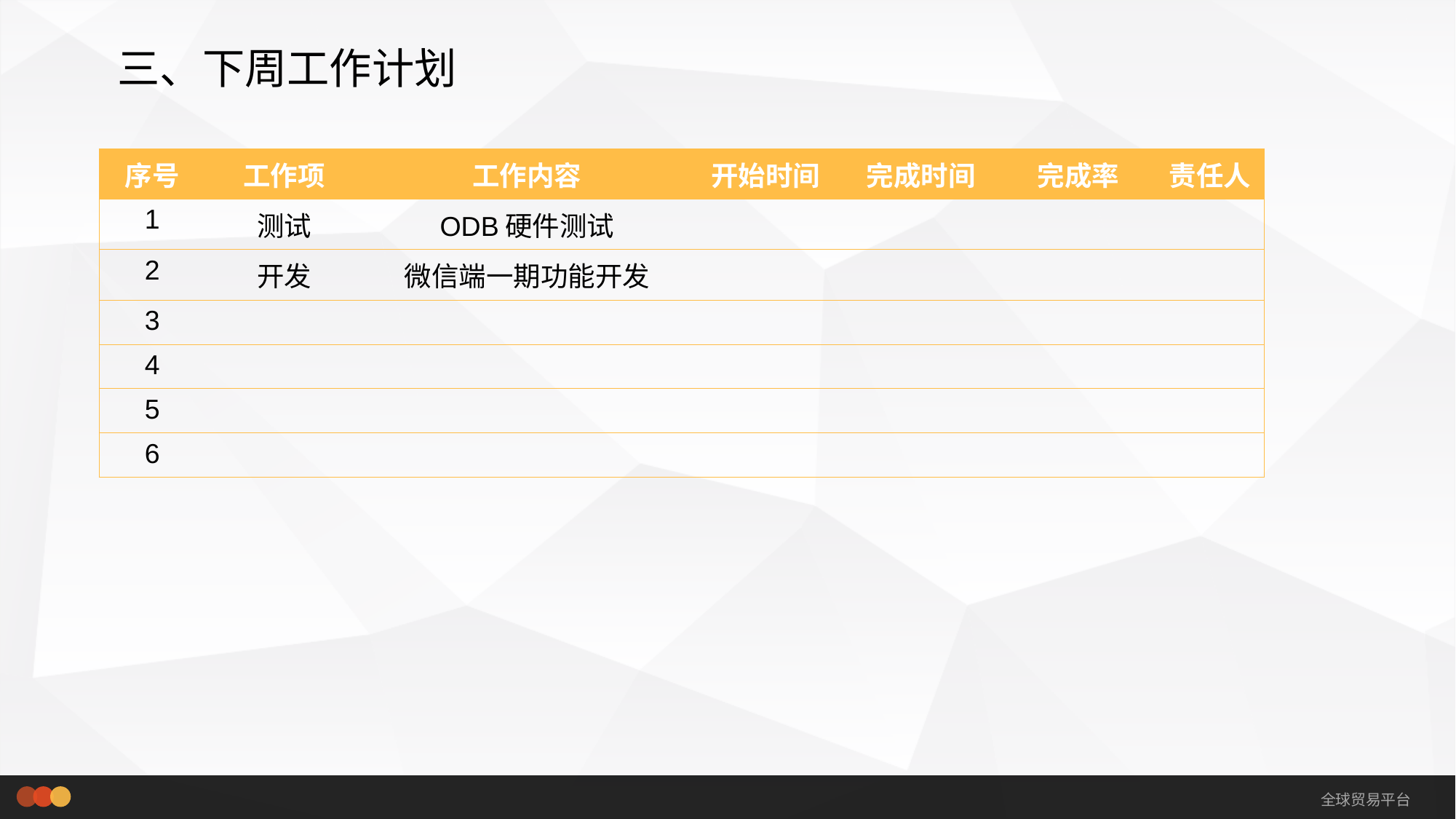

# 三、下周工作计划
| 序号 | 工作项 | 工作内容 | 开始时间 | 完成时间 | 完成率 | 责任人 |
| --- | --- | --- | --- | --- | --- | --- |
| 1 | 测试 | ODB硬件测试 |  |  |  |  |
| 2 | 开发 | 微信端一期功能开发 |  |  |  |  |
| 3 |  |  |  |  |  |  |
| 4 |  |  |  |  |  |  |
| 5 |  |  |  |  |  |  |
| 6 |  |  |  |  |  |  |